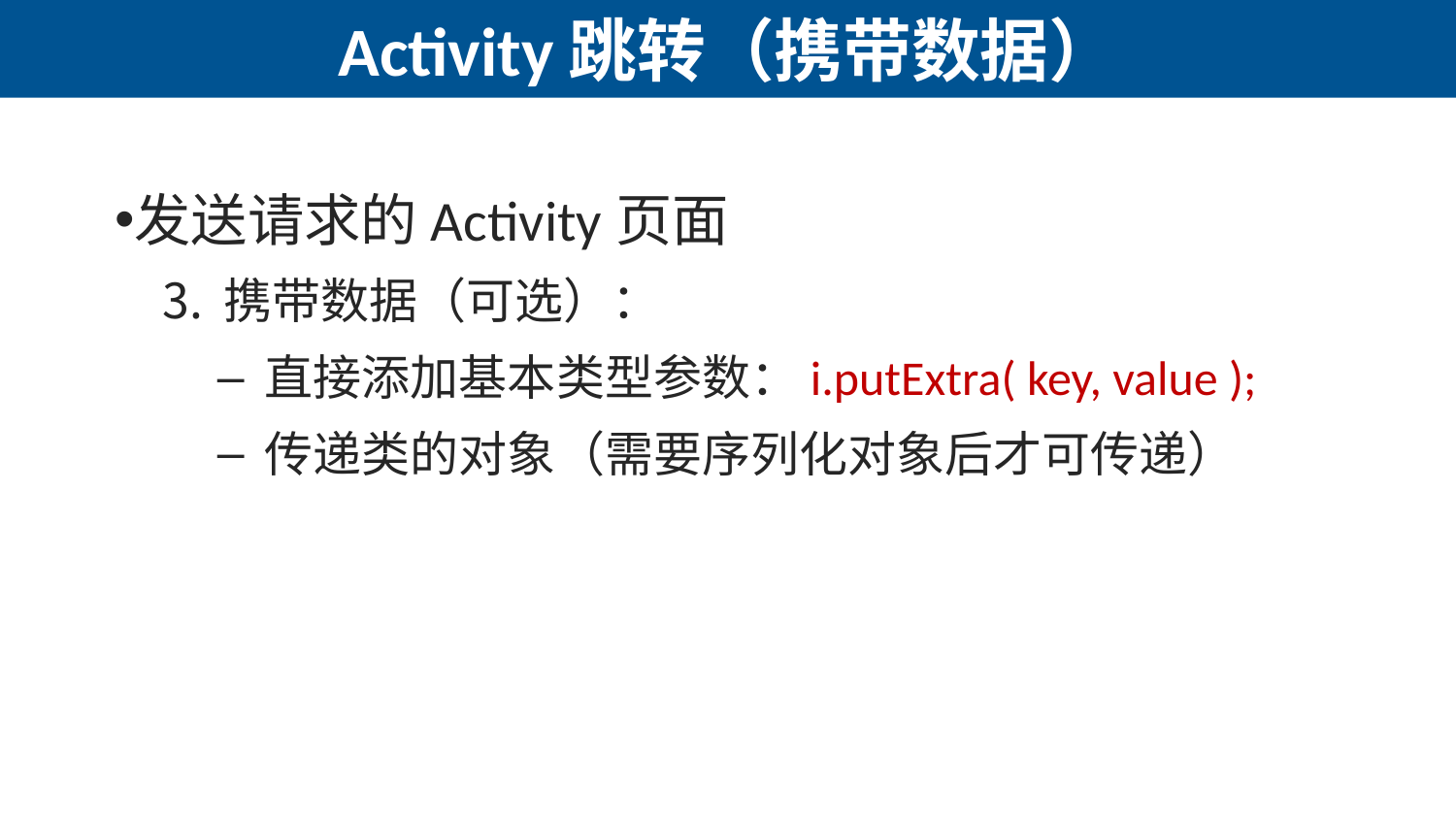

# Activity跳转（携带数据）
发送请求的Activity页面
携带数据（可选）：
直接添加基本类型参数：i.putExtra( key, value );
传递类的对象（需要序列化对象后才可传递）